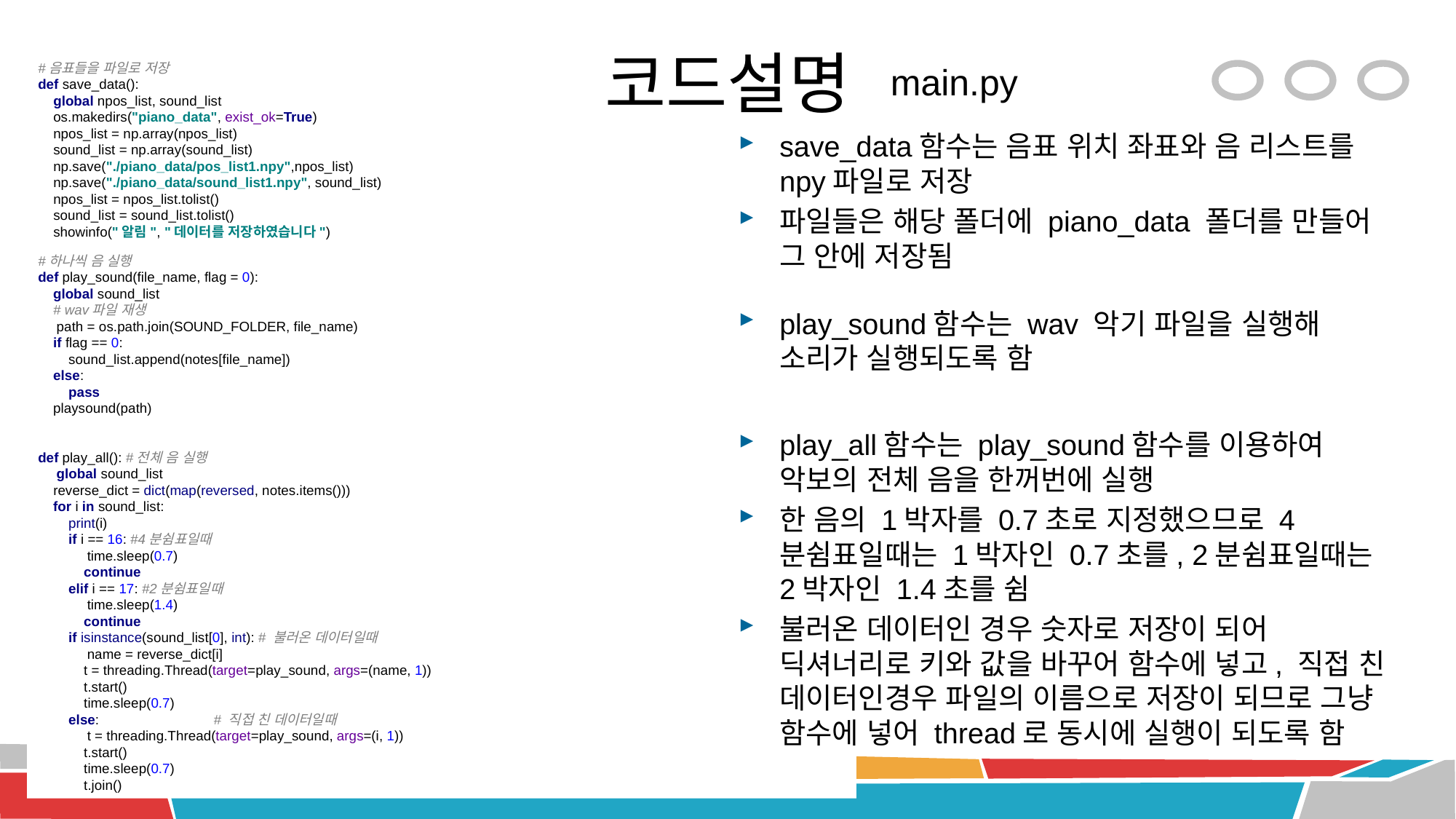

# 코드설명
#음표들을 파일로 저장
def save_data():
    global npos_list, sound_list
    os.makedirs("piano_data", exist_ok=True)
    npos_list = np.array(npos_list)
    sound_list = np.array(sound_list)
    np.save("./piano_data/pos_list1.npy",npos_list)
    np.save("./piano_data/sound_list1.npy", sound_list)
    npos_list = npos_list.tolist()
    sound_list = sound_list.tolist()
    showinfo("알림", "데이터를 저장하였습니다")
main.py
save_data함수는 음표 위치 좌표와 음 리스트를 npy파일로 저장
파일들은 해당 폴더에 piano_data 폴더를 만들어 그 안에 저장됨

play_all함수는 play_sound함수를 이용하여 악보의 전체 음을 한꺼번에 실행
한 음의 1박자를 0.7초로 지정했으므로 4분쉼표일때는 1박자인 0.7초를, 2분쉼표일때는 2박자인 1.4초를 쉼
불러온 데이터인 경우 숫자로 저장이 되어 딕셔너리로 키와 값을 바꾸어 함수에 넣고, 직접 친 데이터인경우 파일의 이름으로 저장이 되므로 그냥 함수에 넣어 thread로 동시에 실행이 되도록 함
#하나씩 음 실행
def play_sound(file_name, flag = 0):
    global sound_list
    # wav파일 재생
    path = os.path.join(SOUND_FOLDER, file_name)
    if flag == 0:
        sound_list.append(notes[file_name])
    else:
        pass
    playsound(path)
def play_all(): #전체 음 실행
    global sound_list
    reverse_dict = dict(map(reversed, notes.items()))
    for i in sound_list:
        print(i)
        if i == 16: #4분쉼표일때
            time.sleep(0.7)
            continue
        elif i == 17: #2분쉼표일때
            time.sleep(1.4)
            continue
        if isinstance(sound_list[0], int): # 불러온 데이터일때
            name = reverse_dict[i]
            t = threading.Thread(target=play_sound, args=(name, 1))
            t.start()
            time.sleep(0.7)
        else:                              # 직접 친 데이터일때
            t = threading.Thread(target=play_sound, args=(i, 1))
            t.start()
            time.sleep(0.7)
            t.join()
play_sound함수는 wav 악기 파일을 실행해 소리가 실행되도록 함